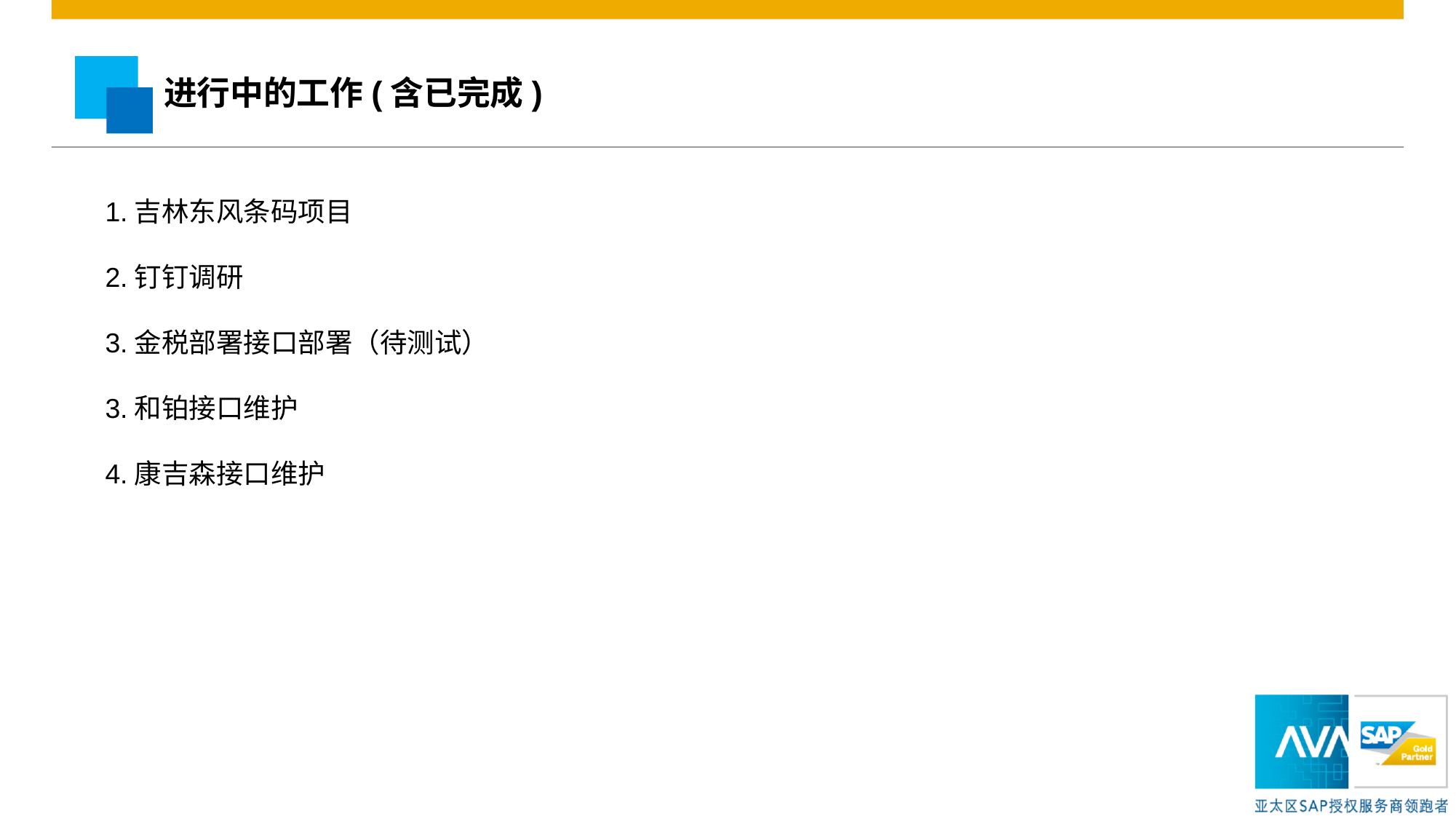

进行中的工作(含已完成)
1.吉林东风条码项目

2.钉钉调研

3.金税部署接口部署（待测试）

3.和铂接口维护

4.康吉森接口维护